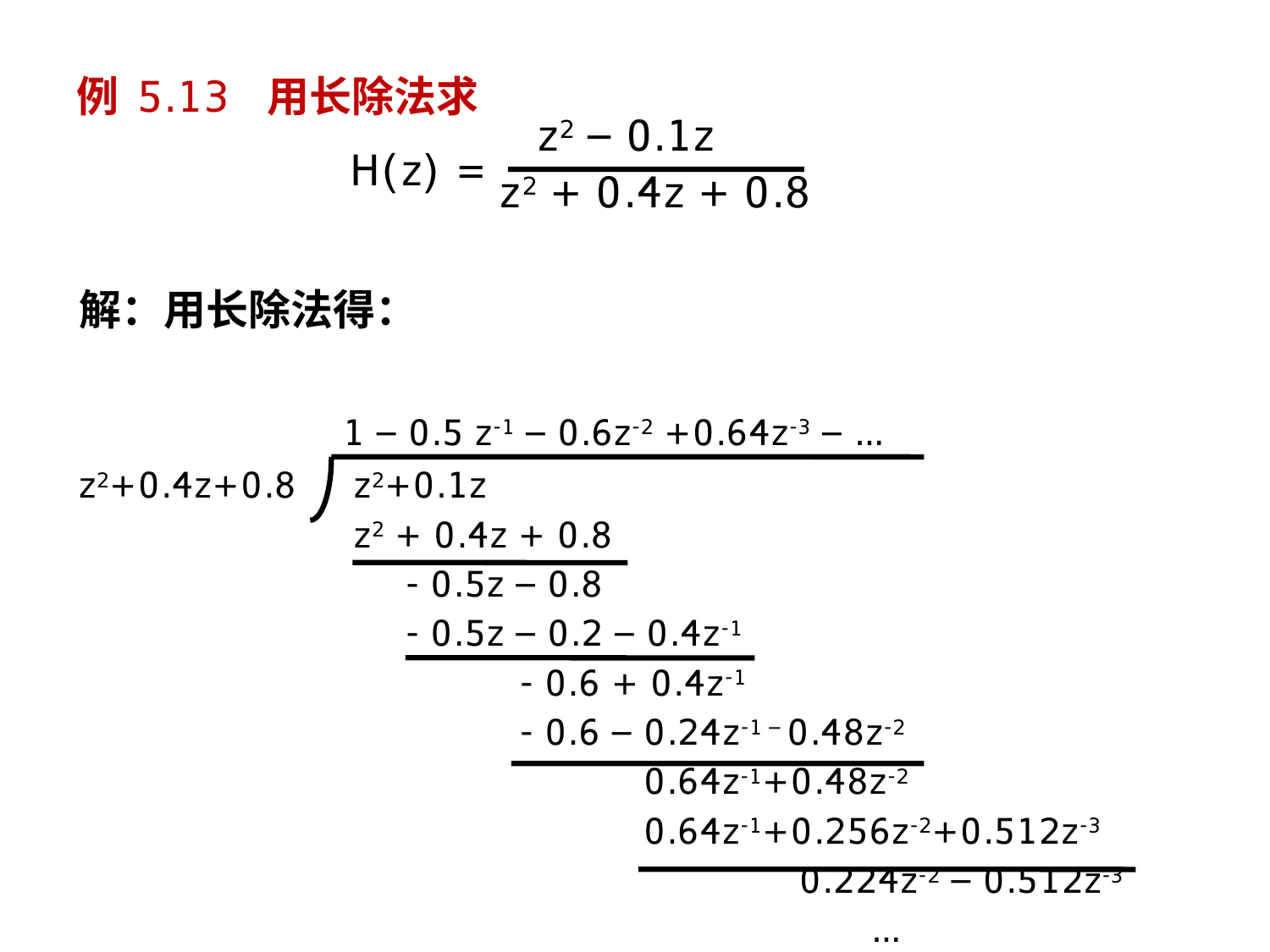

例 5.13  用长除法求
    z2 – 0.1z
 z2 + 0.4z + 0.8
H(z) =

解：用长除法得：
1 – 0.5 z-1 – 0.6z-2 +0.64z-3 – …
z2+0.4z+0.8

z2+0.1z
z2 + 0.4z + 0.8
     - 0.5z – 0.8
     - 0.5z – 0.2 – 0.4z-1
                - 0.6 + 0.4z-1
                - 0.6 – 0.24z-1 – 0.48z-2
                            0.64z-1+0.48z-2
                            0.64z-1+0.256z-2+0.512z-3
                                           0.224z-2 – 0.512z-3
                                                  …